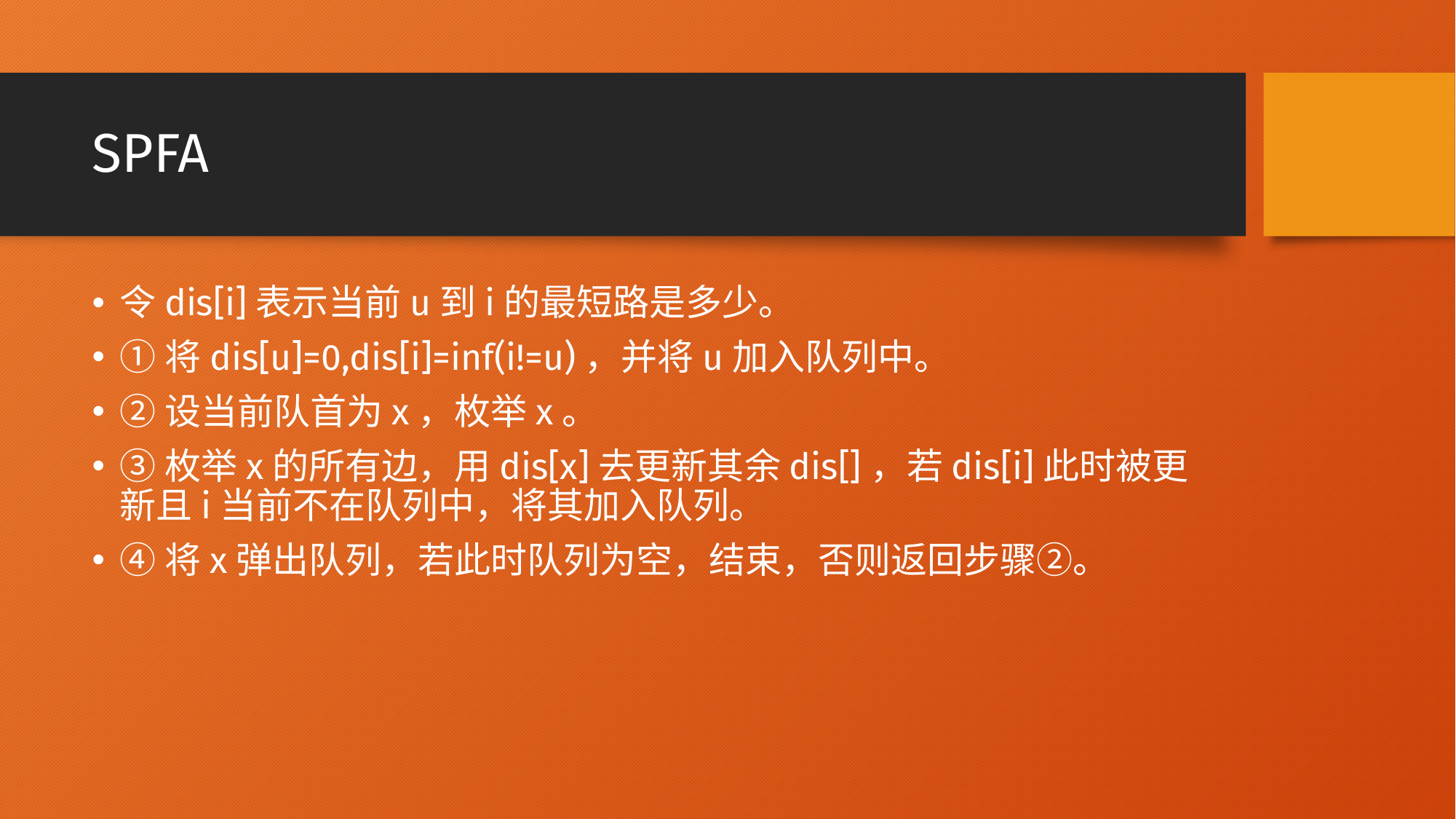

# SPFA
令dis[i]表示当前u到i的最短路是多少。
①将dis[u]=0,dis[i]=inf(i!=u)，并将u加入队列中。
②设当前队首为x，枚举x。
③枚举x的所有边，用dis[x]去更新其余dis[]，若dis[i]此时被更新且i当前不在队列中，将其加入队列。
④将x弹出队列，若此时队列为空，结束，否则返回步骤②。